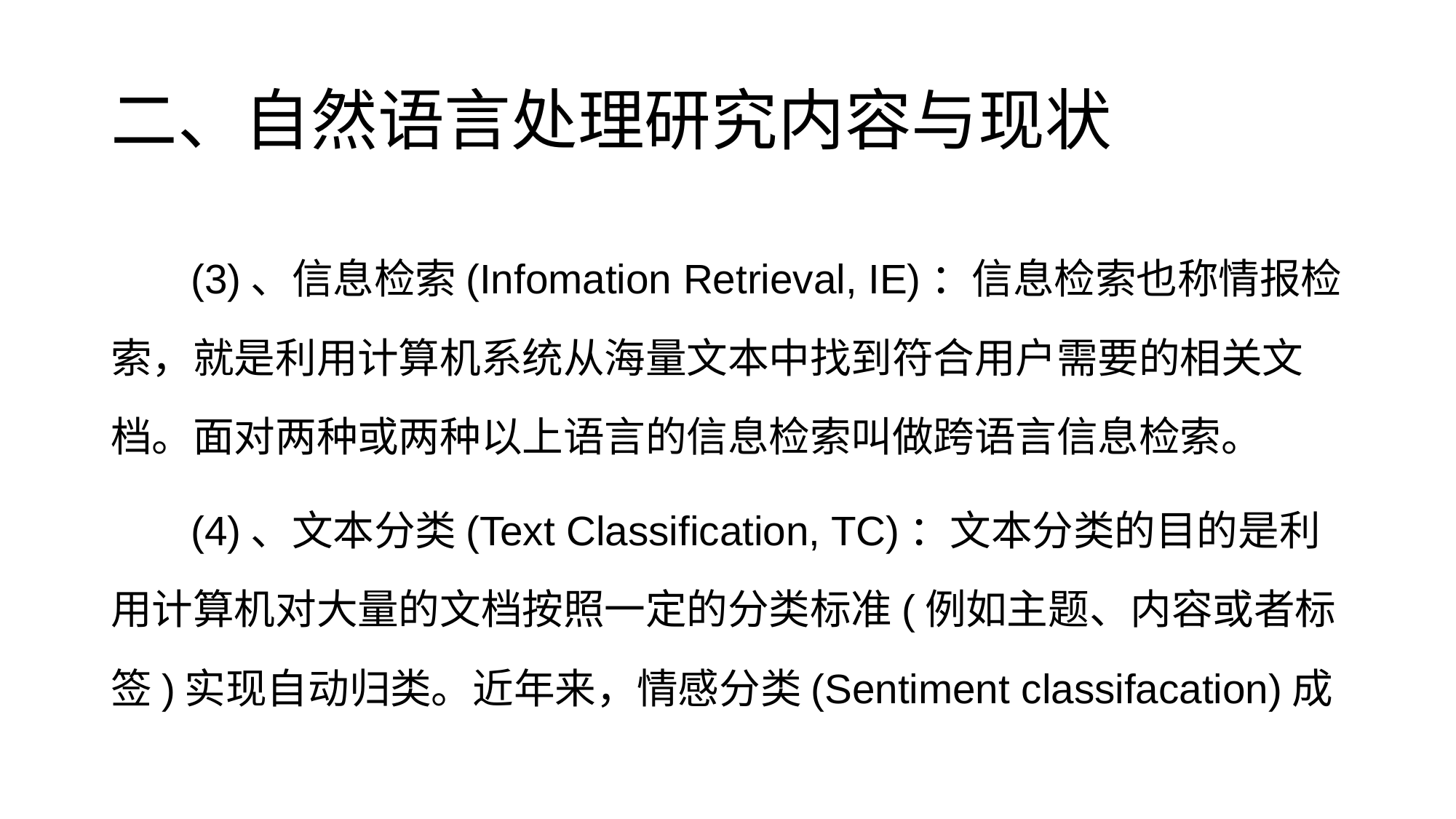

# 二、自然语言处理研究内容与现状
       (3)、信息检索(Infomation Retrieval, IE)：信息检索也称情报检索，就是利用计算机系统从海量文本中找到符合用户需要的相关文档。面对两种或两种以上语言的信息检索叫做跨语言信息检索。
       (4)、文本分类(Text Classification, TC)：文本分类的目的是利用计算机对大量的文档按照一定的分类标准(例如主题、内容或者标签)实现自动归类。近年来，情感分类(Sentiment classifacation)成